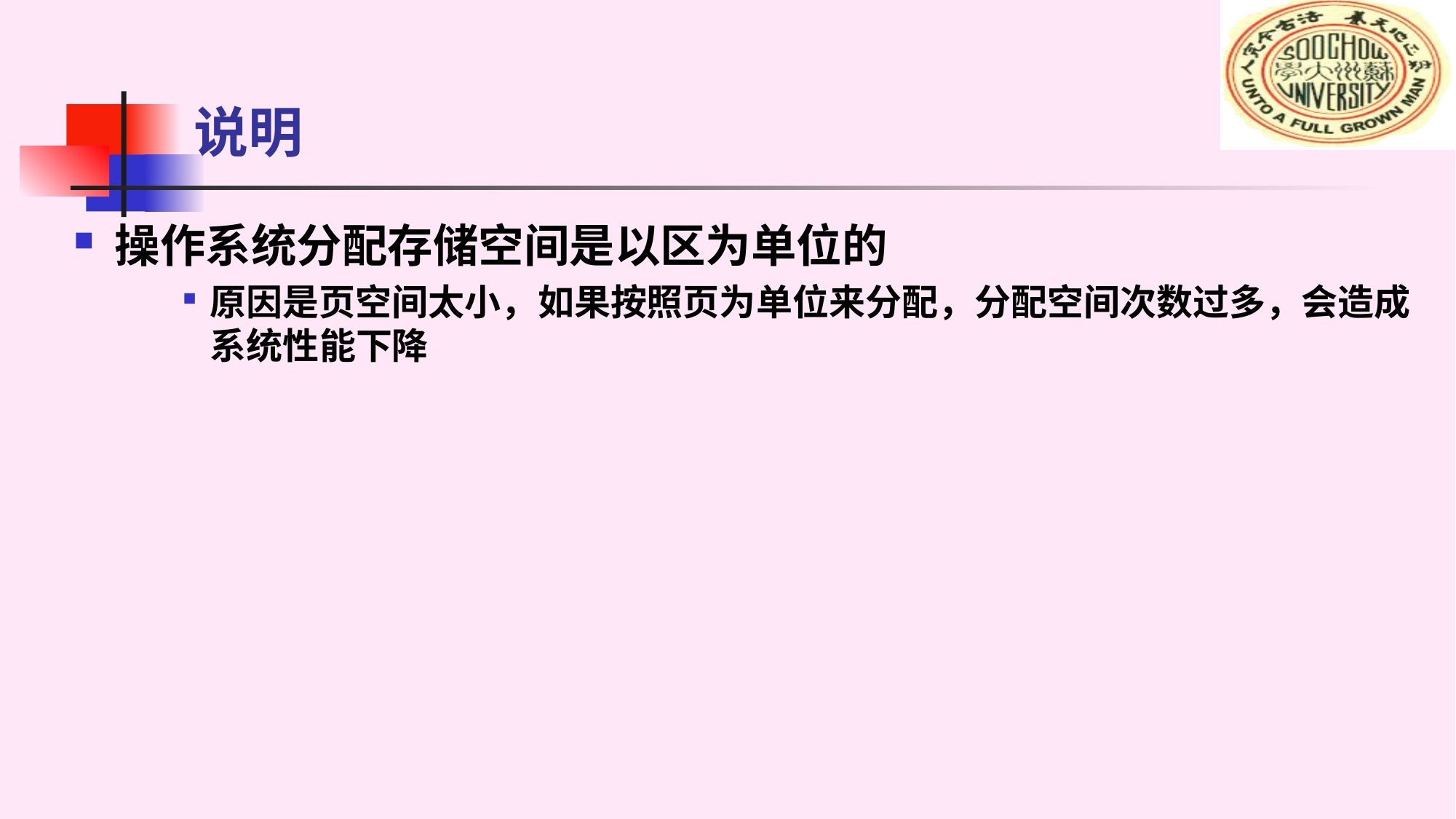

# 说明
操作系统分配存储空间是以区为单位的
原因是页空间太小，如果按照页为单位来分配，分配空间次数过多，会造成系统性能下降